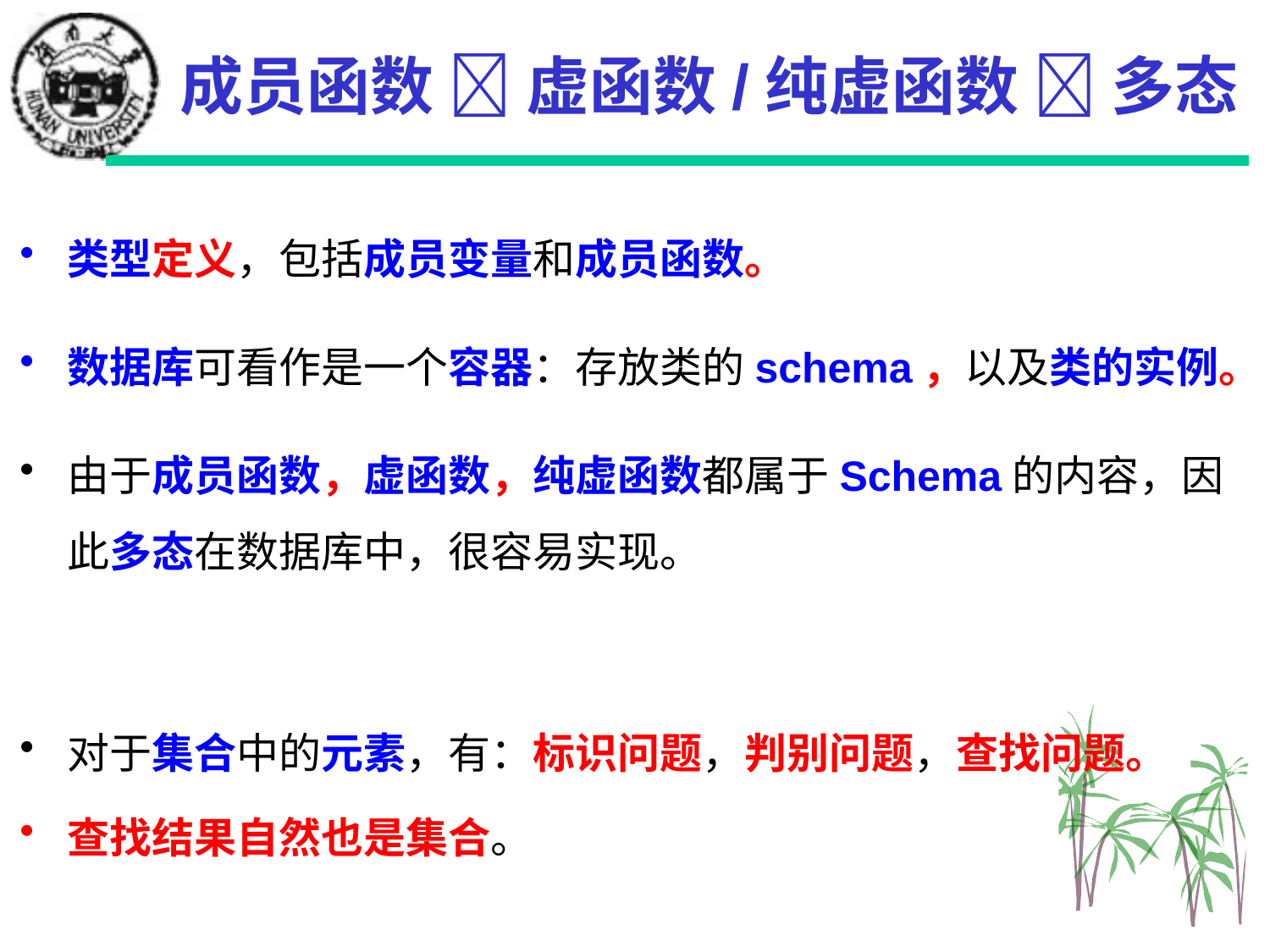

# 成员函数 ⇒ 虚函数/纯虚函数 ⇒ 多态
类型定义，包括成员变量和成员函数。
数据库可看作是一个容器：存放类的schema，以及类的实例。
由于成员函数，虚函数，纯虚函数都属于Schema的内容，因此多态在数据库中，很容易实现。

对于集合中的元素，有：标识问题，判别问题，查找问题。
查找结果自然也是集合。